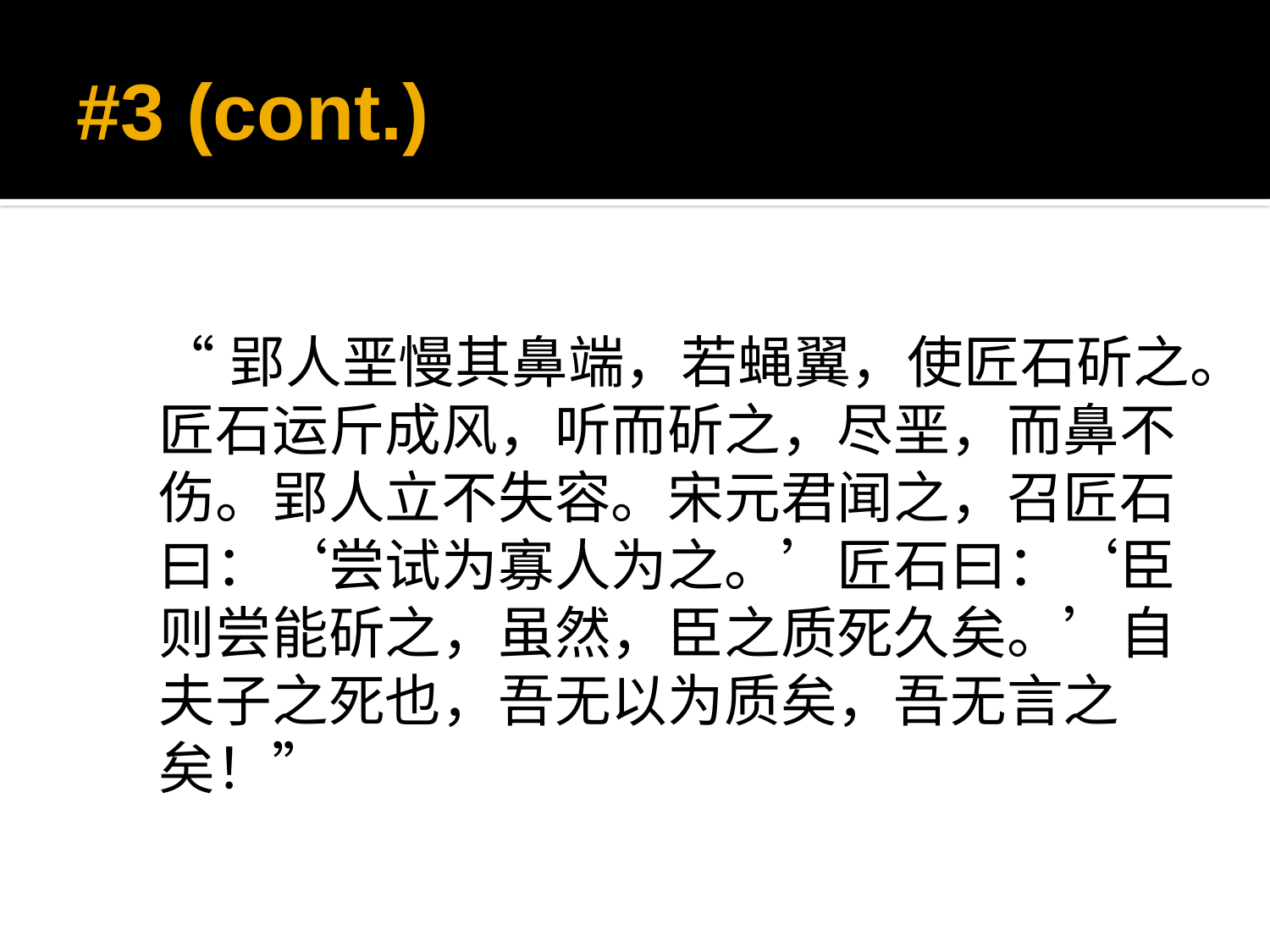

# #3 (cont.)

	“郢人垩慢其鼻端，若蝇翼，使匠石斫之。匠石运斤成风，听而斫之，尽垩，而鼻不伤。郢人立不失容。宋元君闻之，召匠石曰：‘尝试为寡人为之。’匠石曰：‘臣则尝能斫之，虽然，臣之质死久矣。’自夫子之死也，吾无以为质矣，吾无言之矣！”